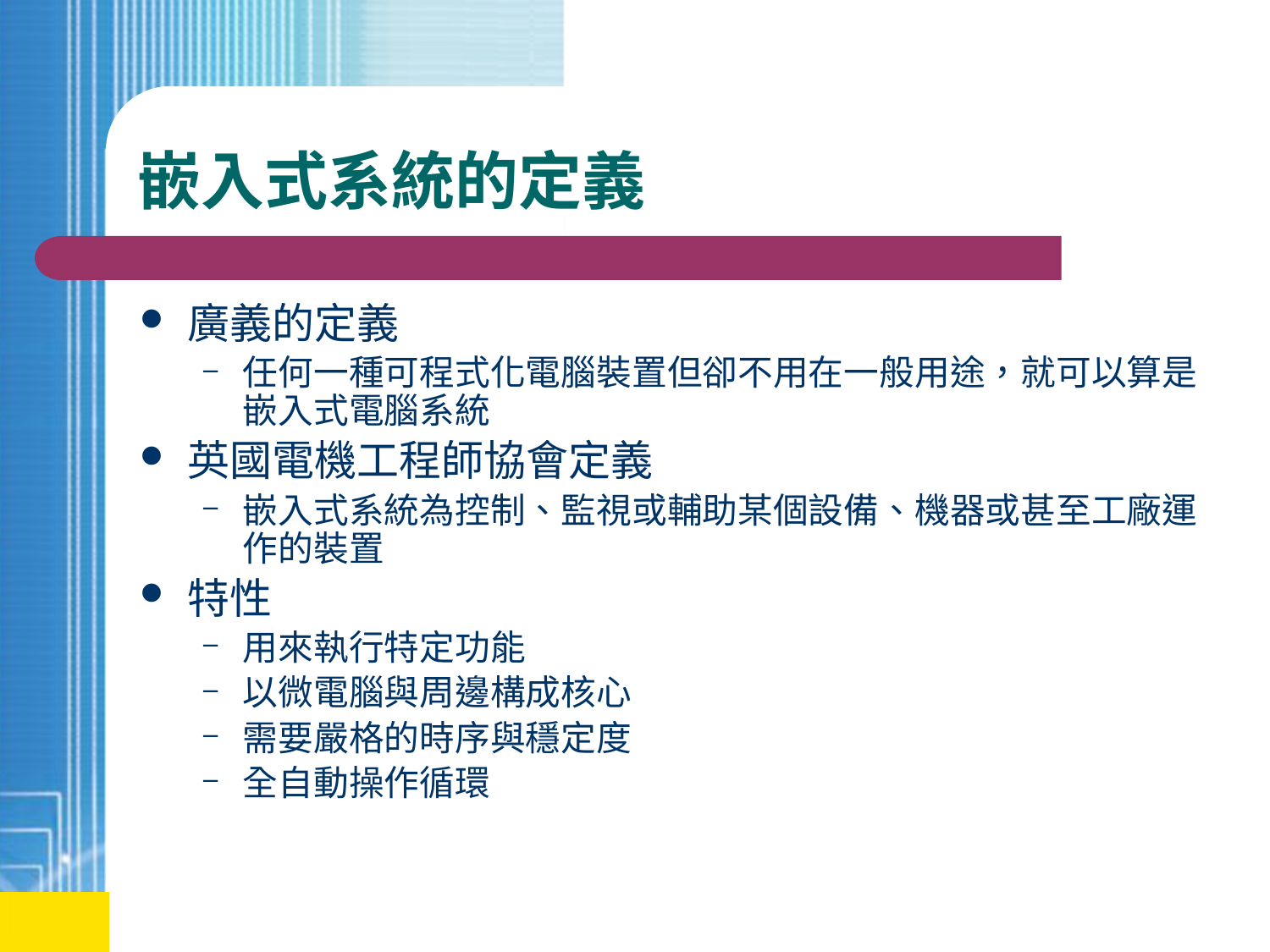

# 嵌入式系統的定義
廣義的定義
任何一種可程式化電腦裝置但卻不用在一般用途，就可以算是嵌入式電腦系統
英國電機工程師協會定義
嵌入式系統為控制、監視或輔助某個設備、機器或甚至工廠運作的裝置
特性
用來執行特定功能
以微電腦與周邊構成核心
需要嚴格的時序與穩定度
全自動操作循環